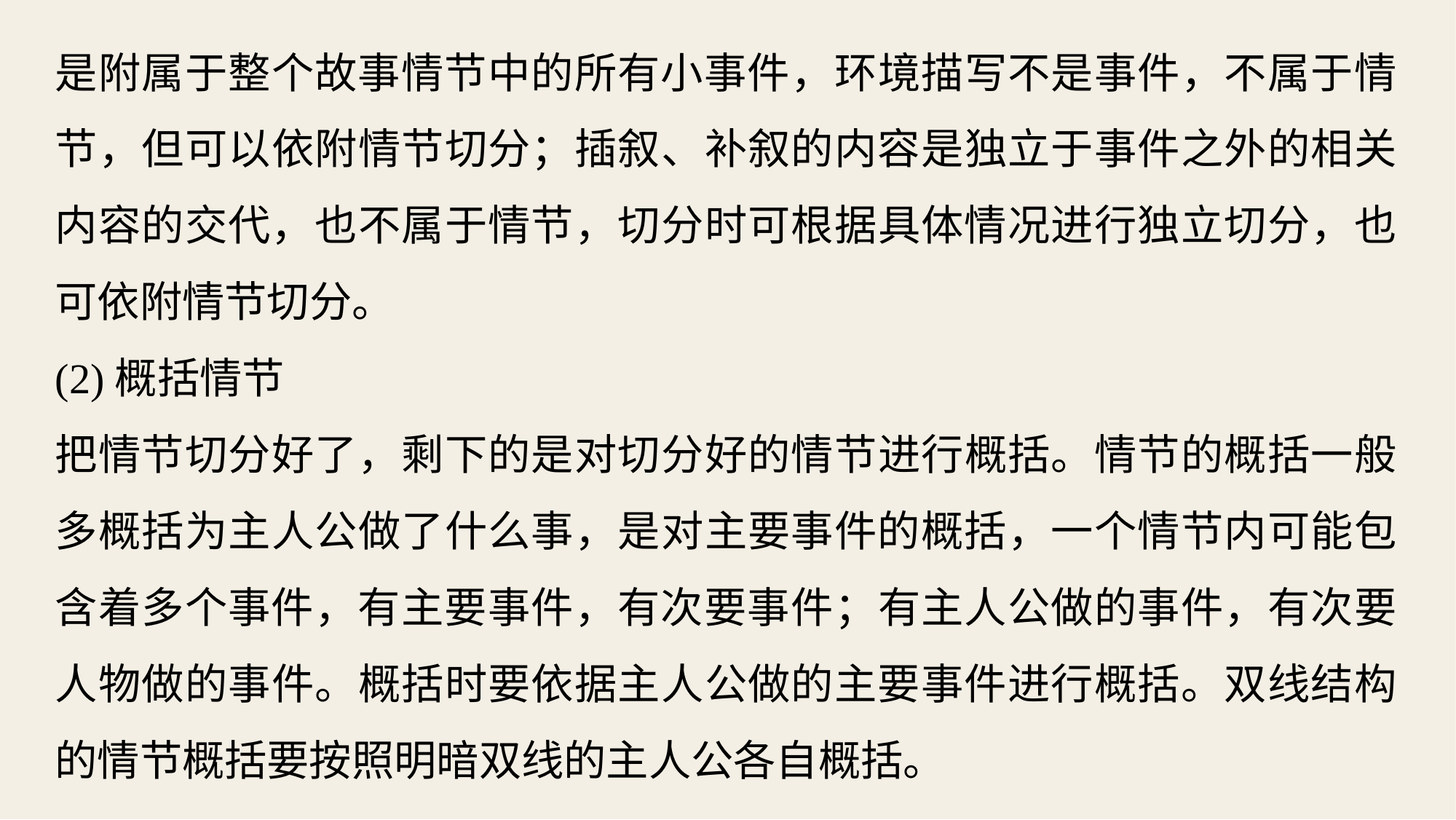

是附属于整个故事情节中的所有小事件，环境描写不是事件，不属于情节，但可以依附情节切分；插叙、补叙的内容是独立于事件之外的相关内容的交代，也不属于情节，切分时可根据具体情况进行独立切分，也可依附情节切分。
(2)概括情节
把情节切分好了，剩下的是对切分好的情节进行概括。情节的概括一般多概括为主人公做了什么事，是对主要事件的概括，一个情节内可能包含着多个事件，有主要事件，有次要事件；有主人公做的事件，有次要人物做的事件。概括时要依据主人公做的主要事件进行概括。双线结构的情节概括要按照明暗双线的主人公各自概括。